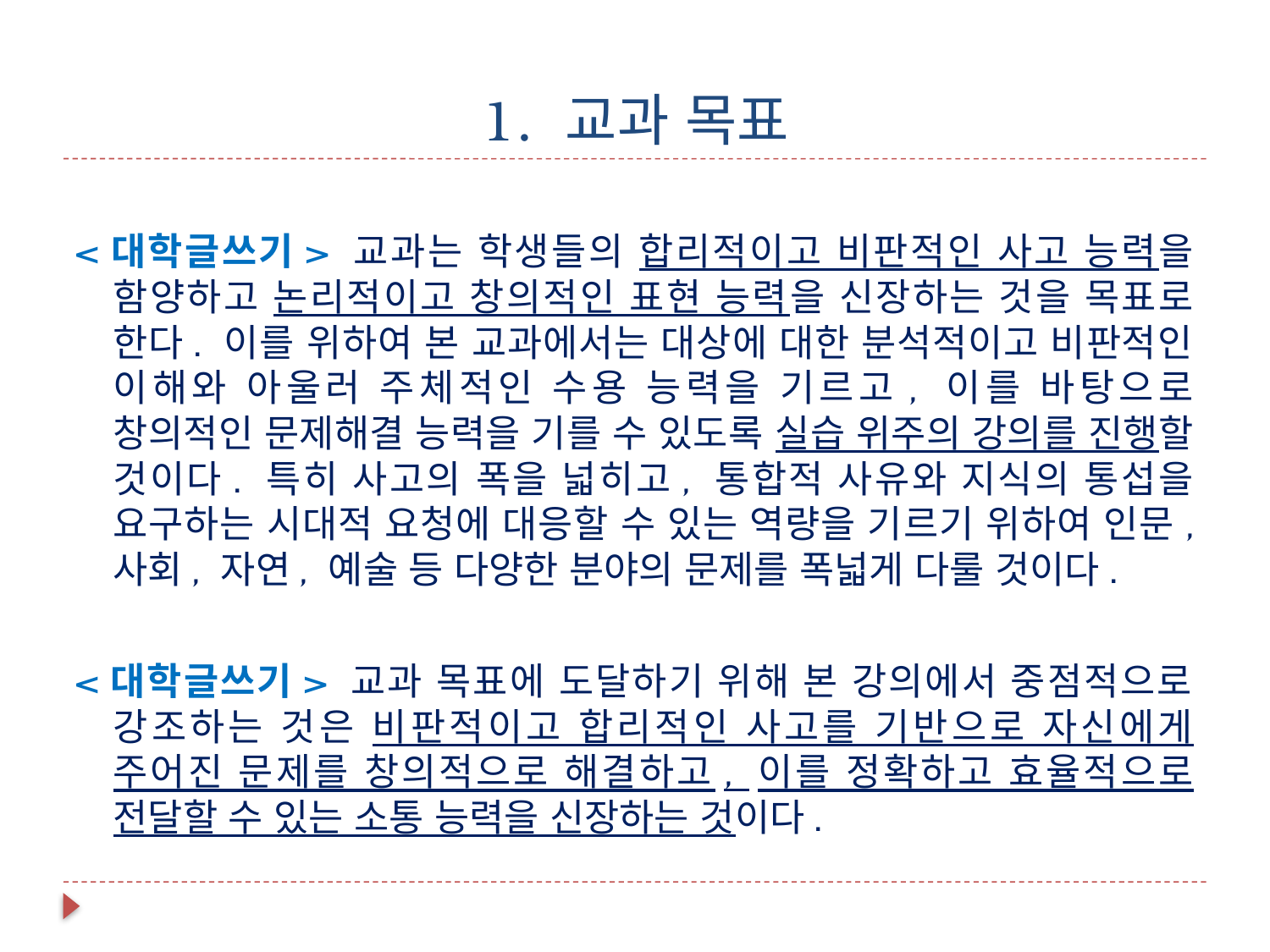

# 1. 교과 목표

<대학글쓰기> 교과는 학생들의 합리적이고 비판적인 사고 능력을 함양하고 논리적이고 창의적인 표현 능력을 신장하는 것을 목표로 한다. 이를 위하여 본 교과에서는 대상에 대한 분석적이고 비판적인 이해와 아울러 주체적인 수용 능력을 기르고, 이를 바탕으로 창의적인 문제해결 능력을 기를 수 있도록 실습 위주의 강의를 진행할 것이다. 특히 사고의 폭을 넓히고, 통합적 사유와 지식의 통섭을 요구하는 시대적 요청에 대응할 수 있는 역량을 기르기 위하여 인문, 사회, 자연, 예술 등 다양한 분야의 문제를 폭넓게 다룰 것이다.

<대학글쓰기> 교과 목표에 도달하기 위해 본 강의에서 중점적으로 강조하는 것은 비판적이고 합리적인 사고를 기반으로 자신에게 주어진 문제를 창의적으로 해결하고, 이를 정확하고 효율적으로 전달할 수 있는 소통 능력을 신장하는 것이다.